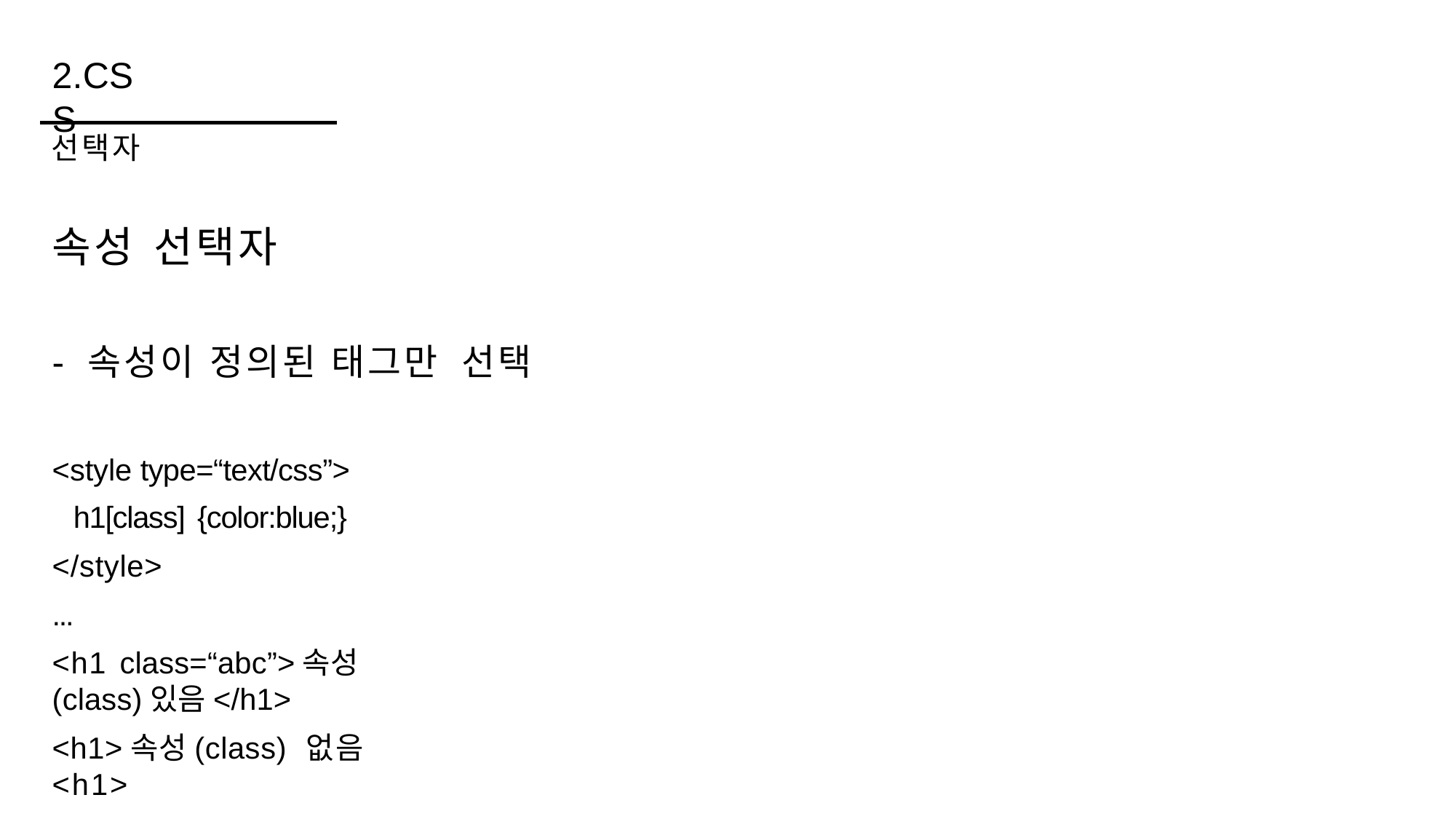

# 2.CSS

선택자

속성 선택자

- 속성이 정의된 태그만 선택

<style type=“text/css”>  h1[class] {color:blue;}
</style>
...
<h1 class=“abc”>속성(class)있음</h1>
<h1>속성(class) 없음<h1>